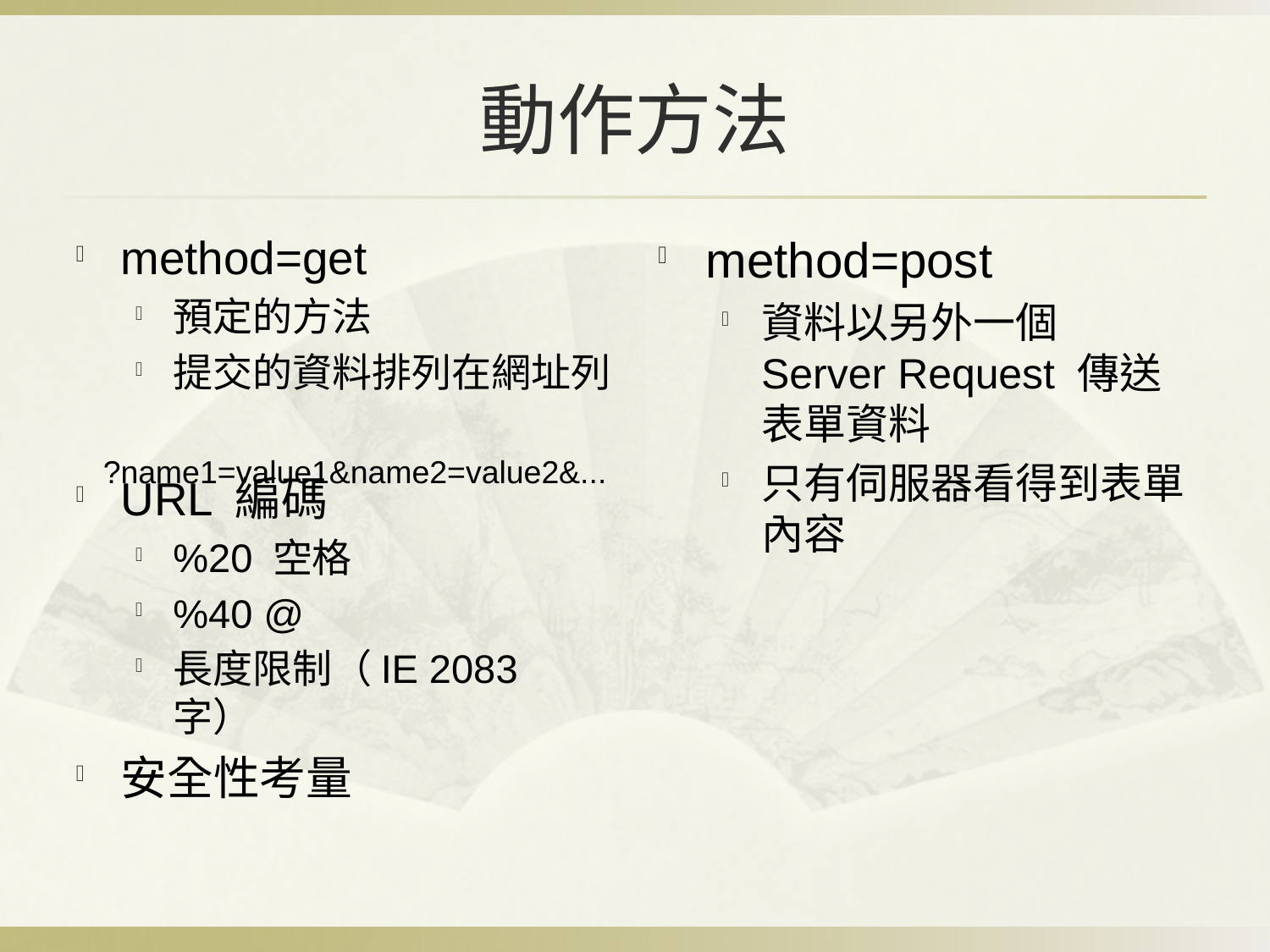

# 動作方法
method=get
預定的方法
提交的資料排列在網址列

URL 編碼
%20 空格
%40 @
長度限制（IE 2083 字）
安全性考量
method=post
資料以另外一個 Server Request 傳送表單資料
只有伺服器看得到表單內容

?name1=value1&name2=value2&...